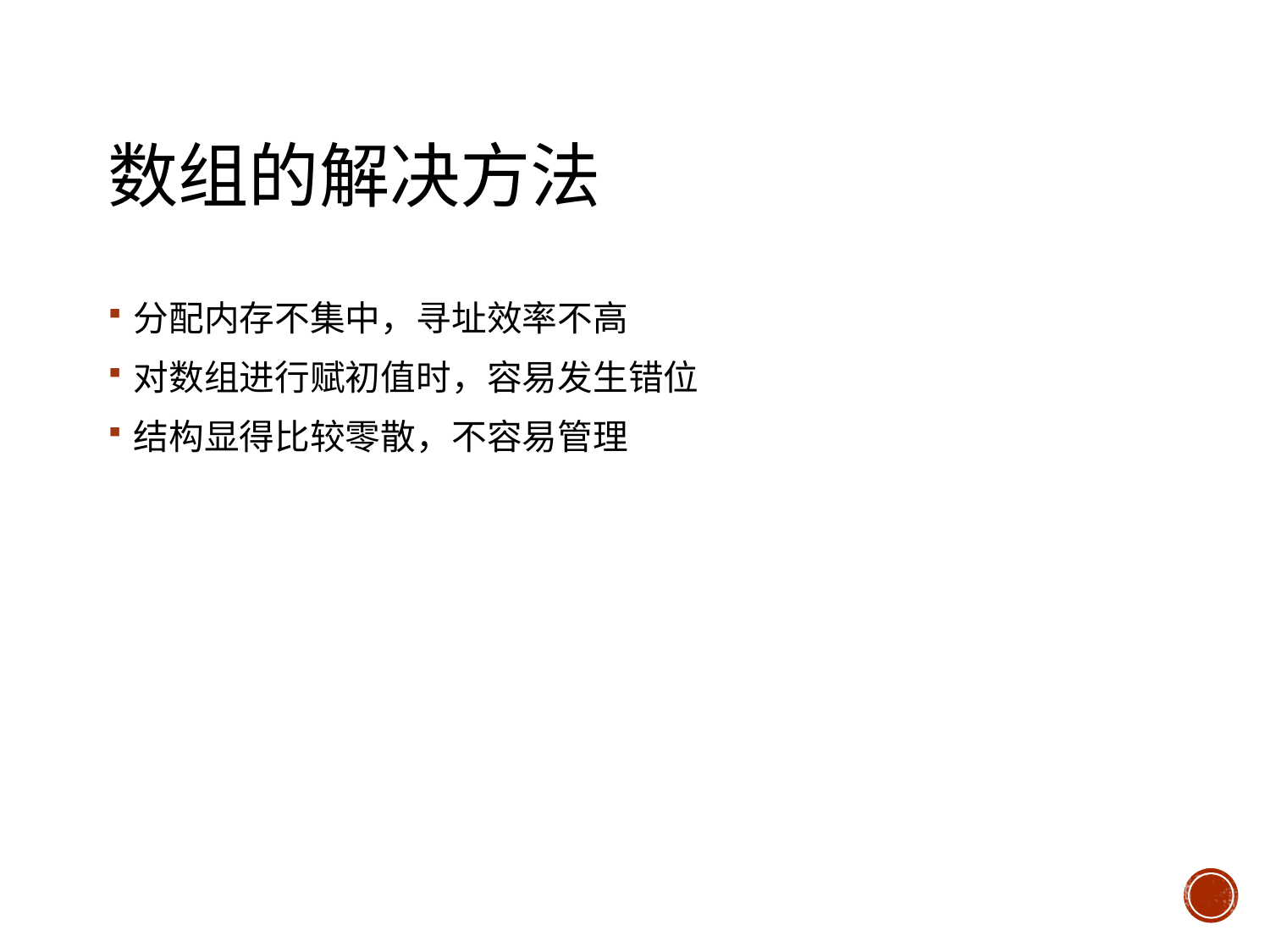

# 数组的解决方法
分配内存不集中，寻址效率不高
对数组进行赋初值时，容易发生错位
结构显得比较零散，不容易管理
8